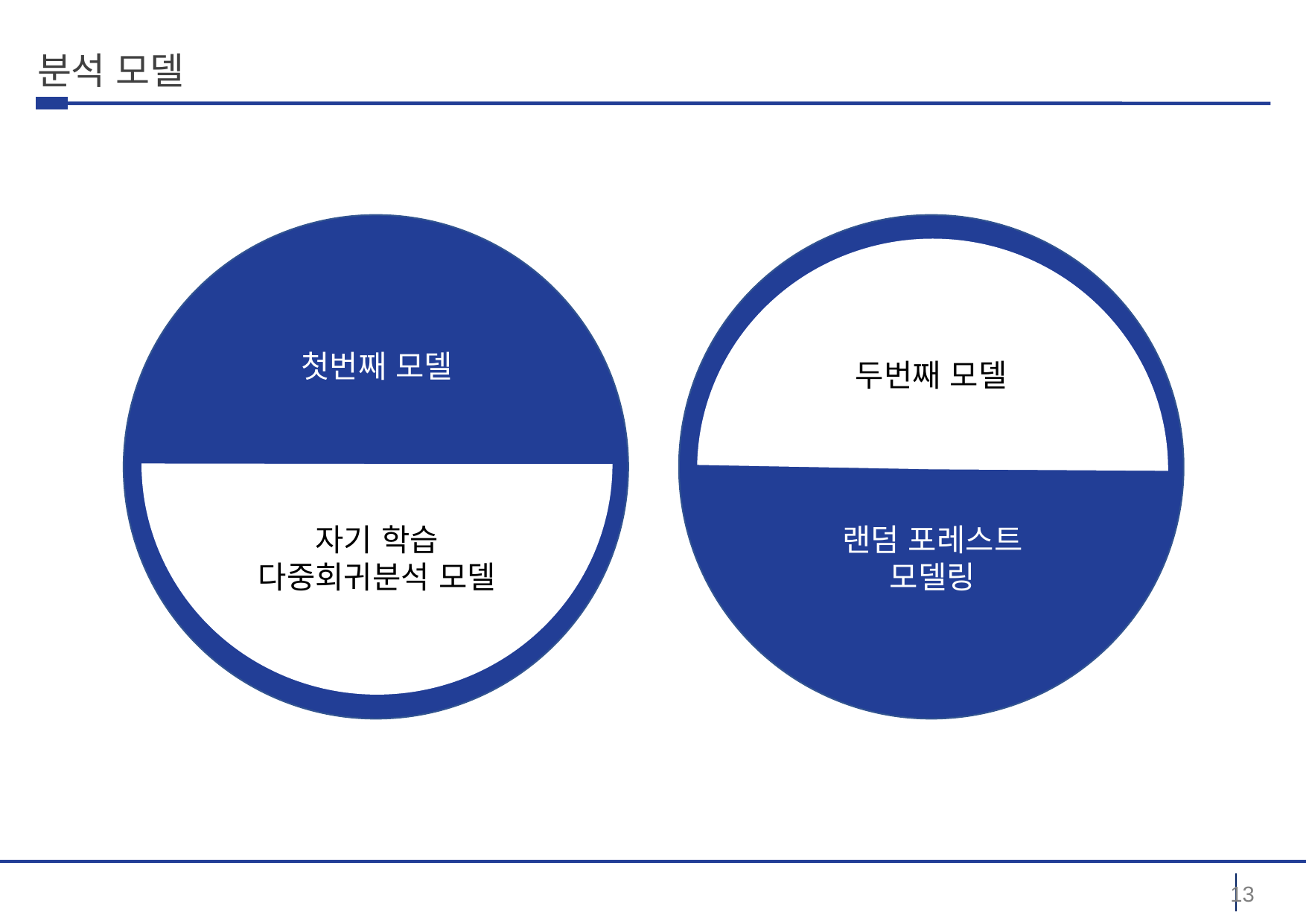

# 분석 모델

첫번째 모델
두번째 모델
자기 학습
다중회귀분석 모델
랜덤 포레스트
모델링